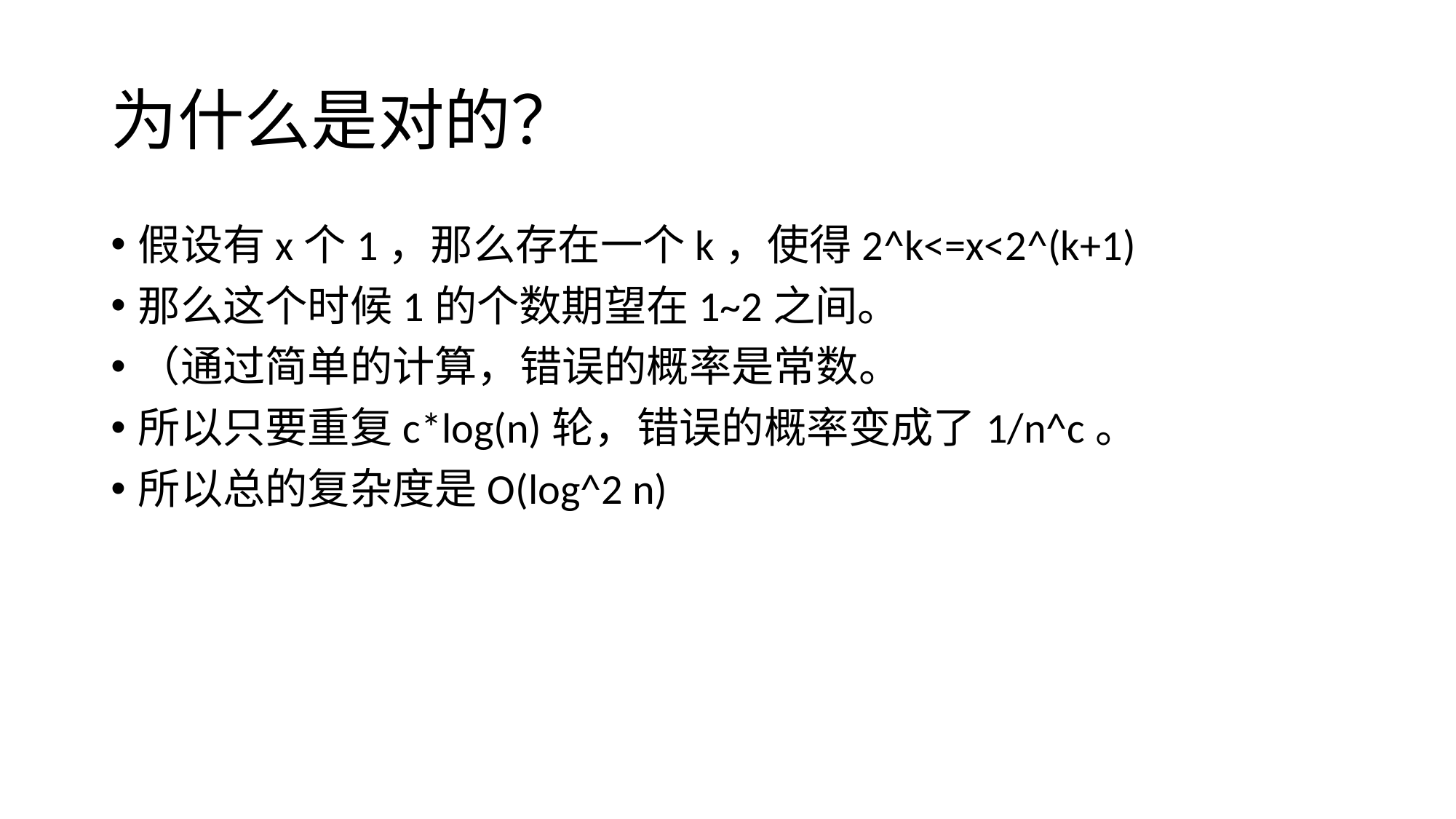

# 为什么是对的？
假设有x个1，那么存在一个k，使得2^k<=x<2^(k+1)
那么这个时候1的个数期望在1~2之间。
（通过简单的计算，错误的概率是常数。
所以只要重复c*log(n)轮，错误的概率变成了1/n^c。
所以总的复杂度是O(log^2 n)